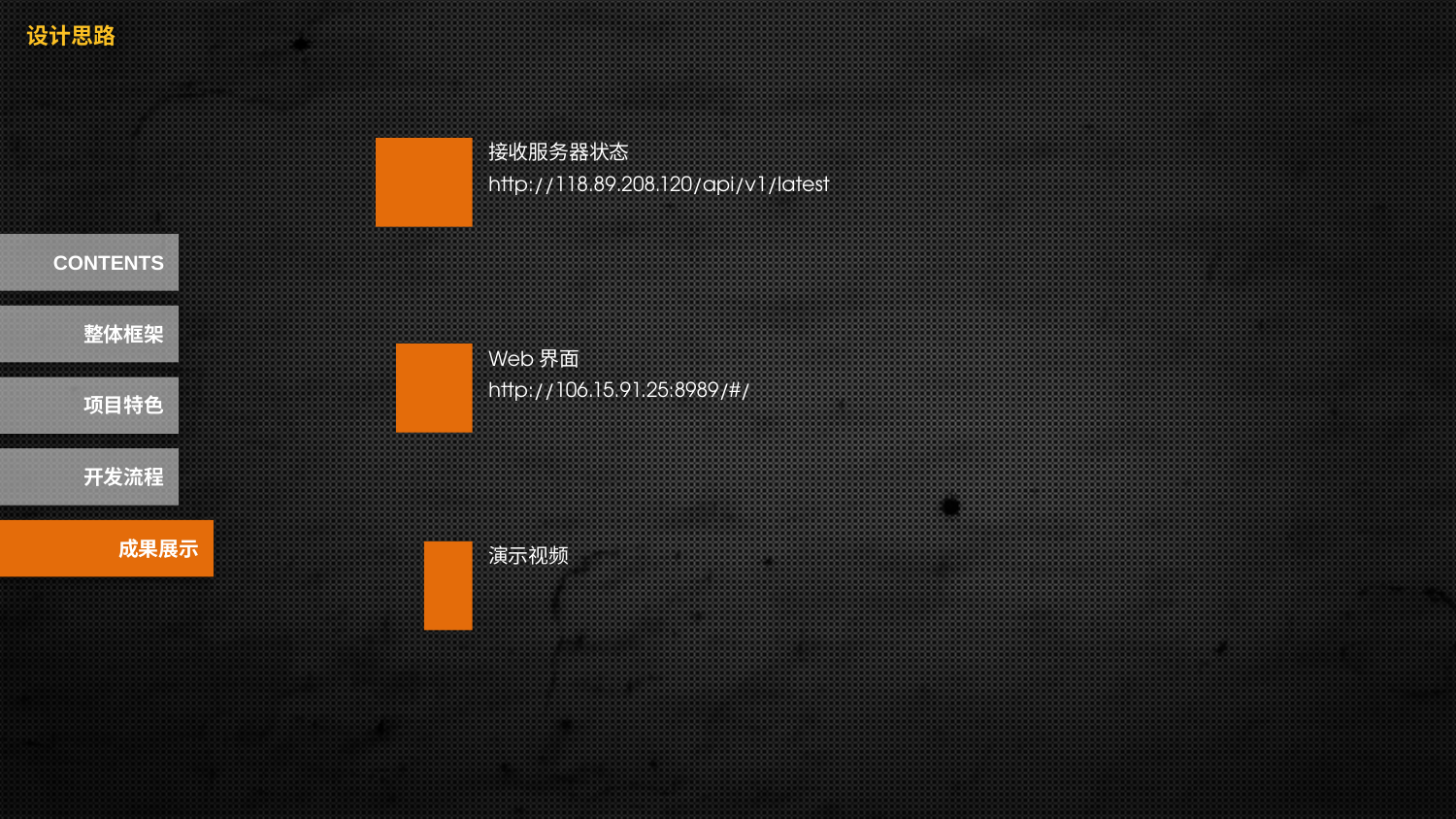

设计思路

接收服务器状态
http://118.89.208.120/api/v1/latest

CONTENTS

整体框架
Web界面
http://106.15.91.25:8989/#/

项目特色

开发流程

成果展示
演示视频